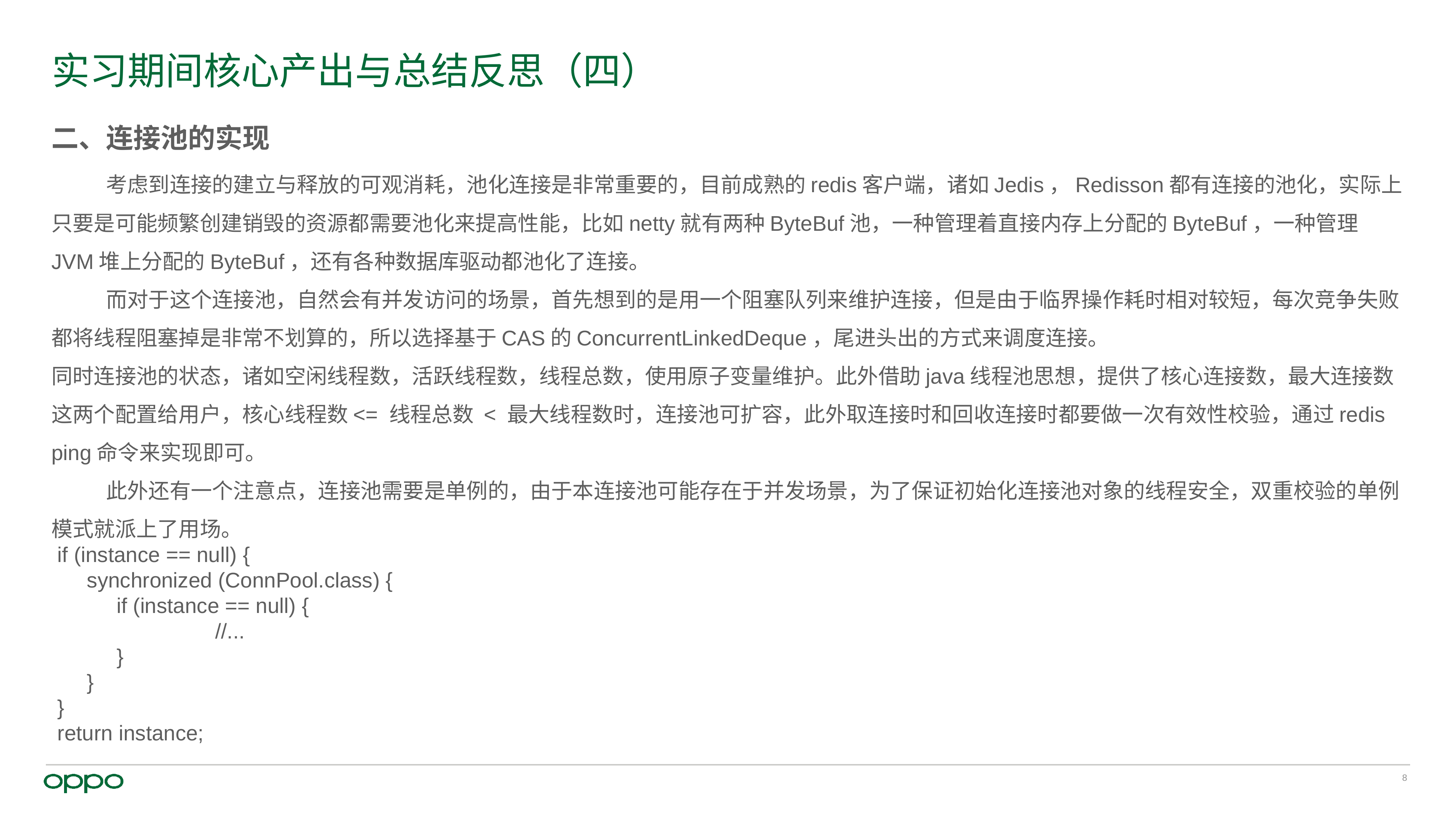

# 实习期间核心产出与总结反思（四）
二、连接池的实现
	考虑到连接的建立与释放的可观消耗，池化连接是非常重要的，目前成熟的redis客户端，诸如Jedis，Redisson都有连接的池化，实际上只要是可能频繁创建销毁的资源都需要池化来提高性能，比如netty就有两种ByteBuf池，一种管理着直接内存上分配的ByteBuf，一种管理JVM堆上分配的ByteBuf，还有各种数据库驱动都池化了连接。
	而对于这个连接池，自然会有并发访问的场景，首先想到的是用一个阻塞队列来维护连接，但是由于临界操作耗时相对较短，每次竞争失败都将线程阻塞掉是非常不划算的，所以选择基于CAS的ConcurrentLinkedDeque，尾进头出的方式来调度连接。
同时连接池的状态，诸如空闲线程数，活跃线程数，线程总数，使用原子变量维护。此外借助java线程池思想，提供了核心连接数，最大连接数这两个配置给用户，核心线程数<= 线程总数 < 最大线程数时，连接池可扩容，此外取连接时和回收连接时都要做一次有效性校验，通过redis ping命令来实现即可。
	此外还有一个注意点，连接池需要是单例的，由于本连接池可能存在于并发场景，为了保证初始化连接池对象的线程安全，双重校验的单例模式就派上了用场。
 if (instance == null) {
      synchronized (ConnPool.class) {
           if (instance == null) {
			//...
           }
      }
 }
 return instance;